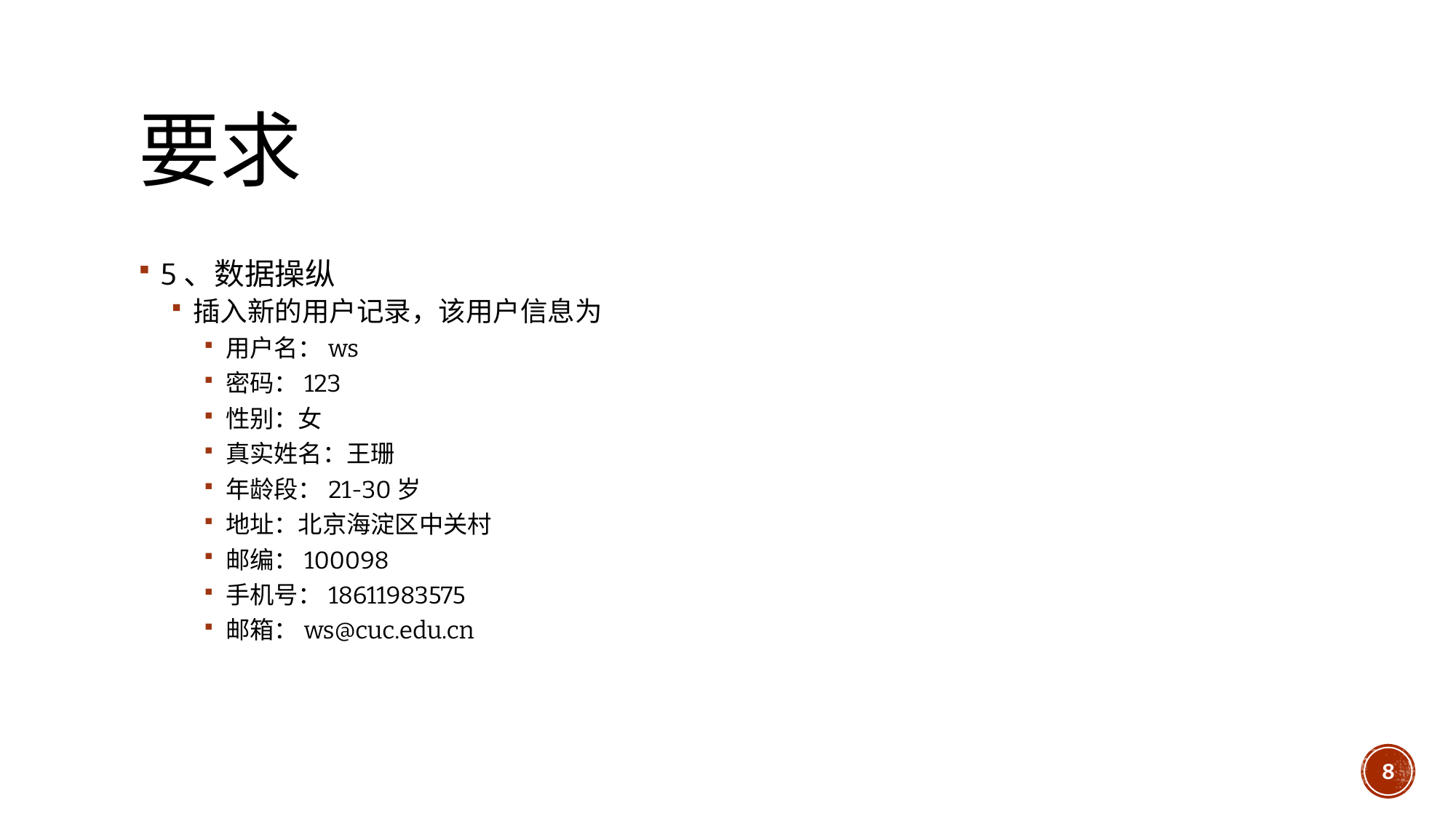

# 要求
5、数据操纵
插入新的用户记录，该用户信息为
用户名：ws
密码：123
性别：女
真实姓名：王珊
年龄段：21-30岁
地址：北京海淀区中关村
邮编：100098
手机号：18611983575
邮箱：ws@cuc.edu.cn
8